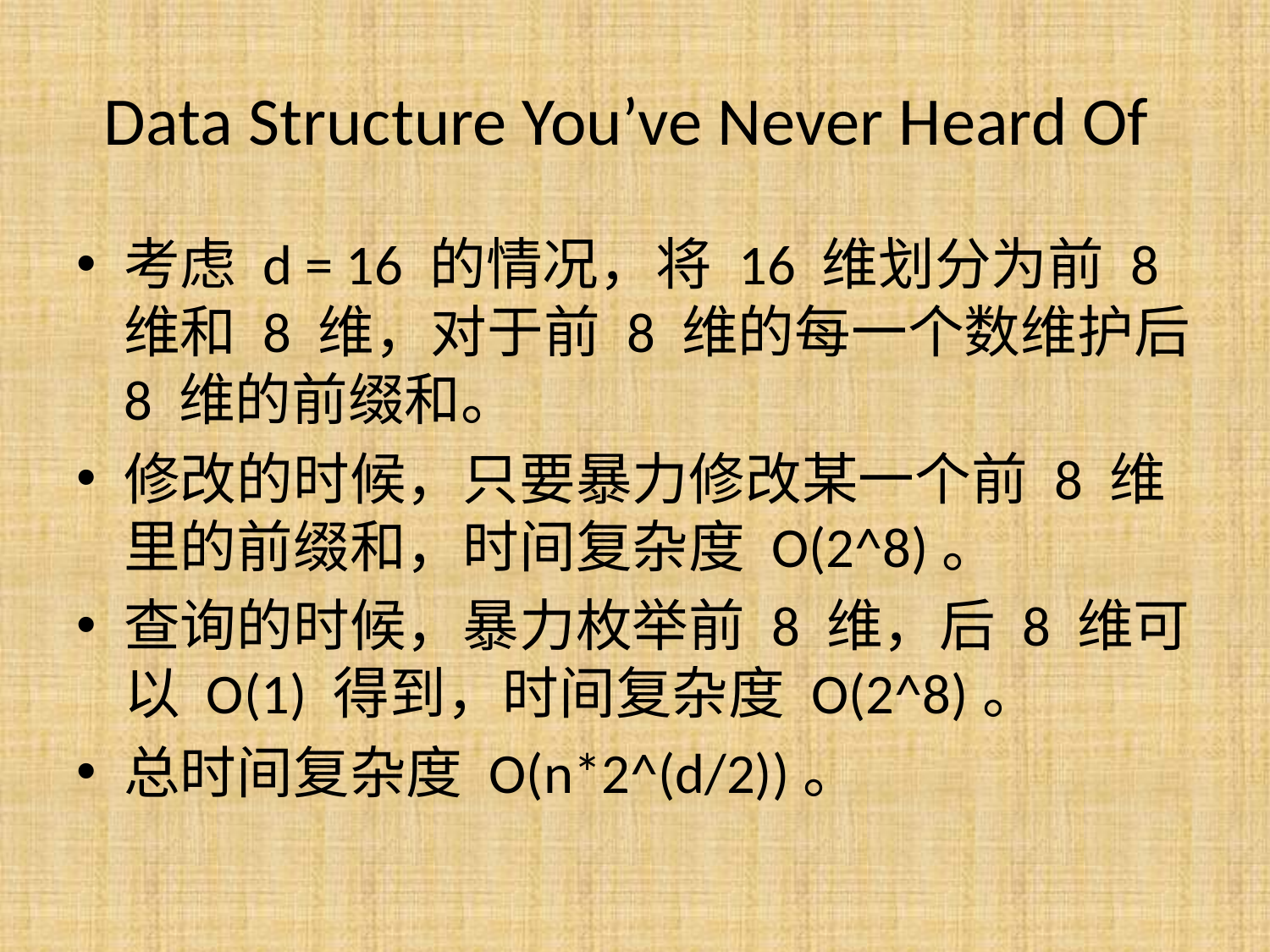

# Data Structure You’ve Never Heard Of
考虑 d = 16 的情况，将 16 维划分为前 8 维和 8 维，对于前 8 维的每一个数维护后 8 维的前缀和。
修改的时候，只要暴力修改某一个前 8 维里的前缀和，时间复杂度 O(2^8)。
查询的时候，暴力枚举前 8 维，后 8 维可以 O(1) 得到，时间复杂度 O(2^8)。
总时间复杂度 O(n*2^(d/2))。